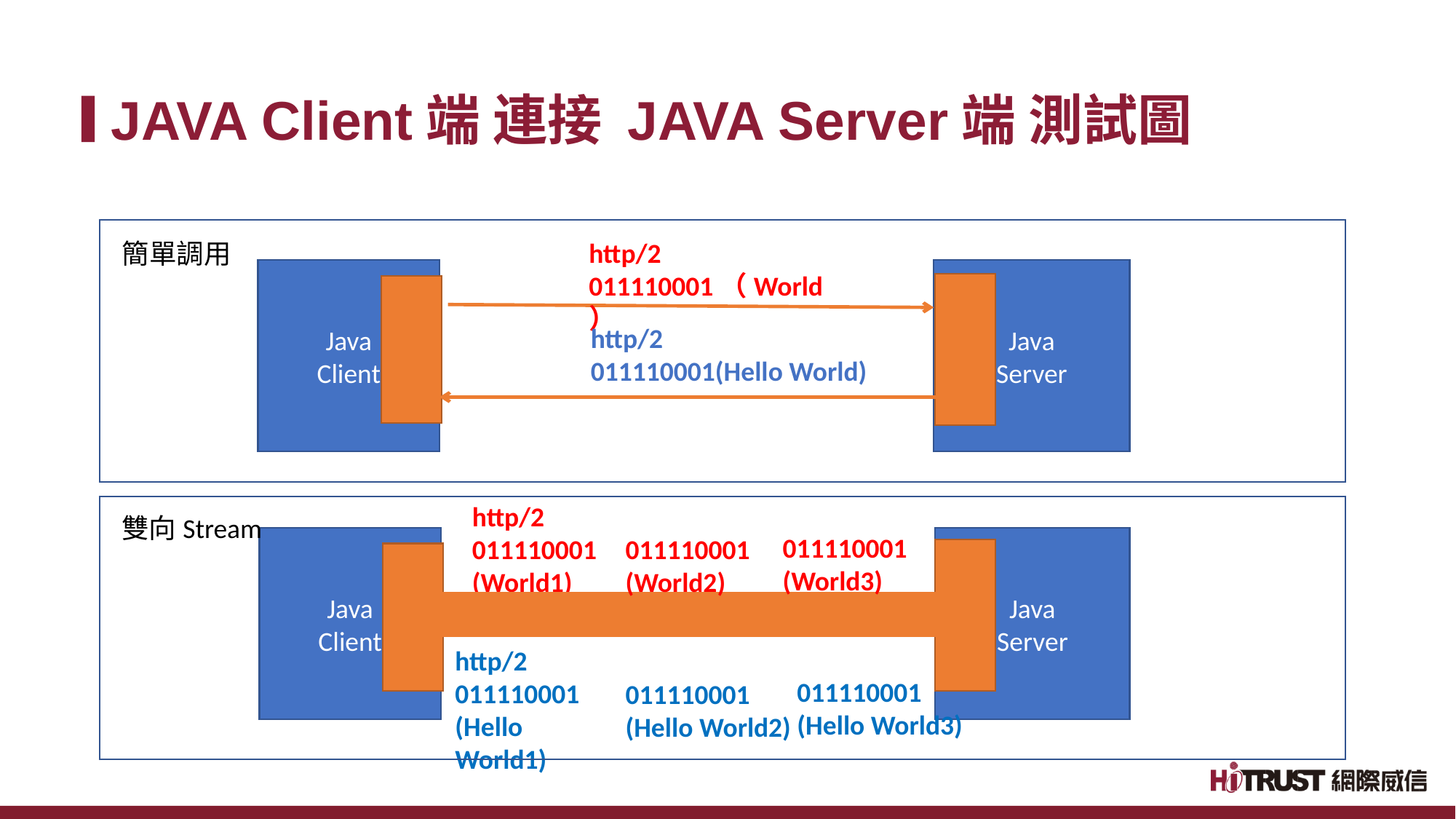

# JAVA Client端 連接 JAVA Server端 測試圖

http/2
011110001（World）
簡單調用
Java
Server
Java
Client

http/2
011110001(Hello World)
http/2
011110001
(World1)

雙向Stream
011110001
(World3)
011110001
(World2)
Java
Server
Java
Client

011110001
(Hello World3)

http/2
011110001
(Hello World1)

011110001
(Hello World2)